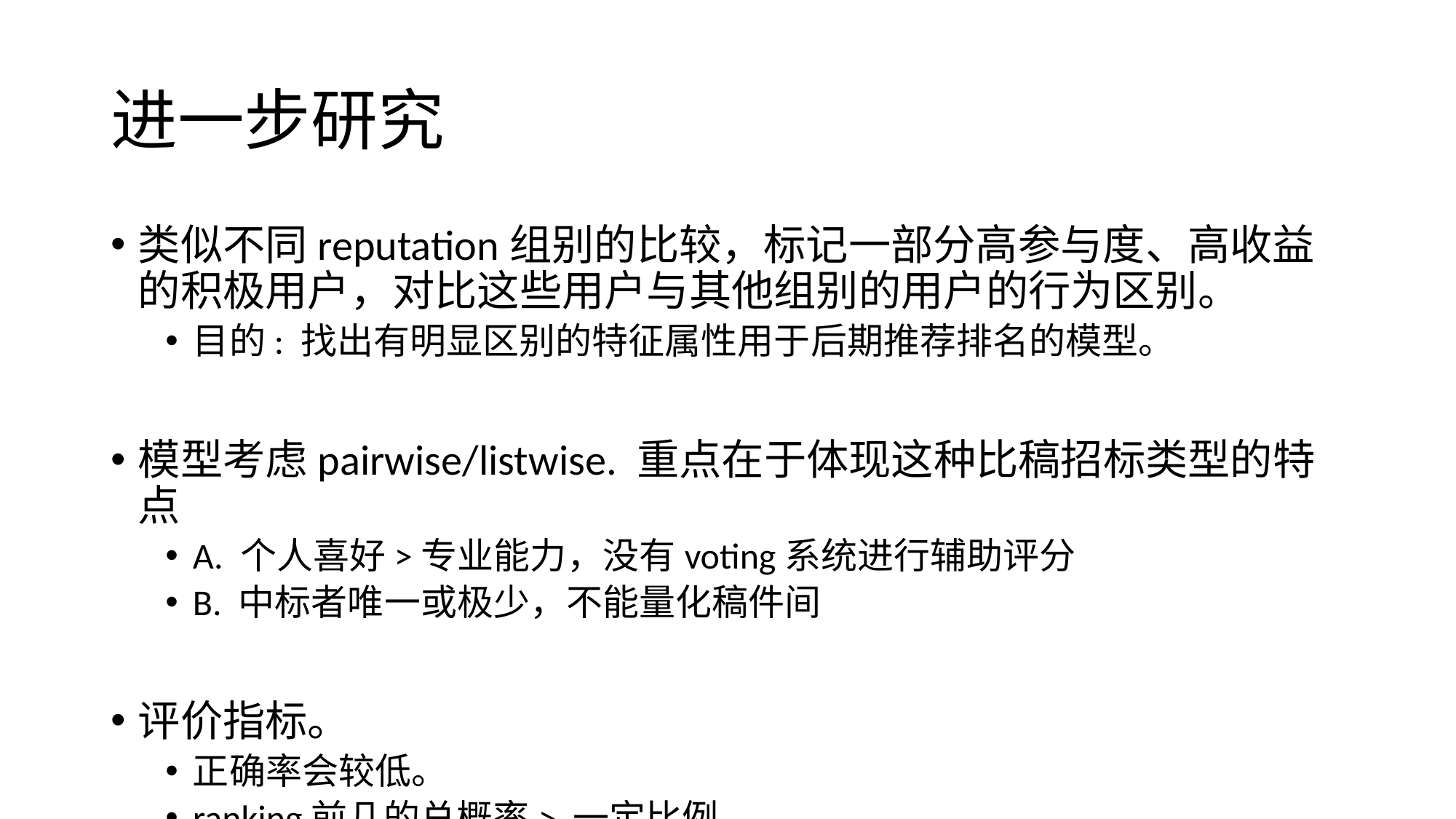

# 进一步研究
类似不同reputation组别的比较，标记一部分高参与度、高收益的积极用户，对比这些用户与其他组别的用户的行为区别。
目的: 找出有明显区别的特征属性用于后期推荐排名的模型。

模型考虑pairwise/listwise. 重点在于体现这种比稿招标类型的特点
A. 个人喜好>专业能力，没有voting系统进行辅助评分
B. 中标者唯一或极少，不能量化稿件间

评价指标。
正确率会较低。
ranking前几的总概率> 一定比例